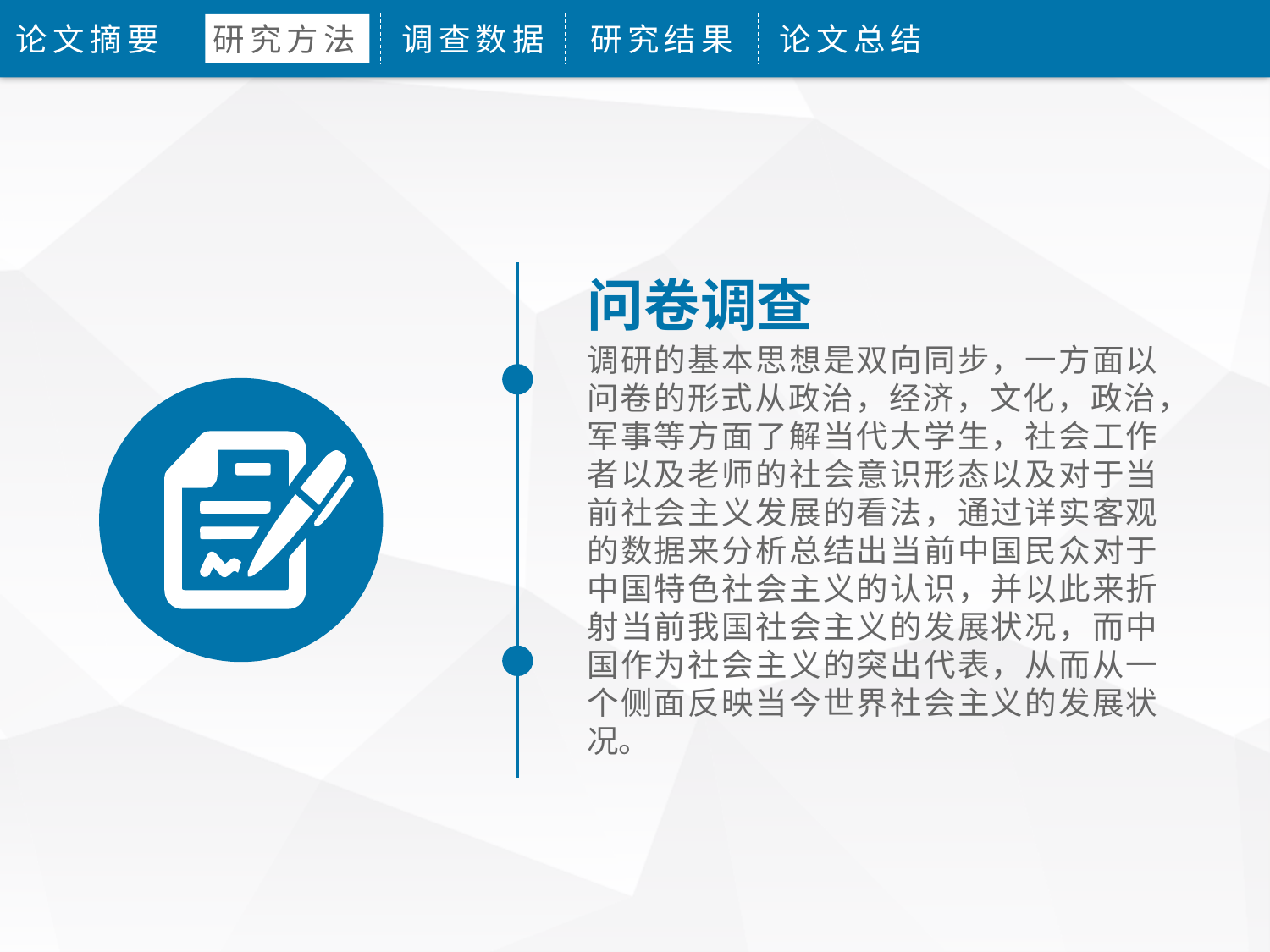

论文摘要
研究方法
调查数据
研究结果
论文总结

问卷调查
调研的基本思想是双向同步，一方面以问卷的形式从政治，经济，文化，政治，军事等方面了解当代大学生，社会工作者以及老师的社会意识形态以及对于当前社会主义发展的看法，通过详实客观的数据来分析总结出当前中国民众对于中国特色社会主义的认识，并以此来折射当前我国社会主义的发展状况，而中国作为社会主义的突出代表，从而从一个侧面反映当今世界社会主义的发展状况。